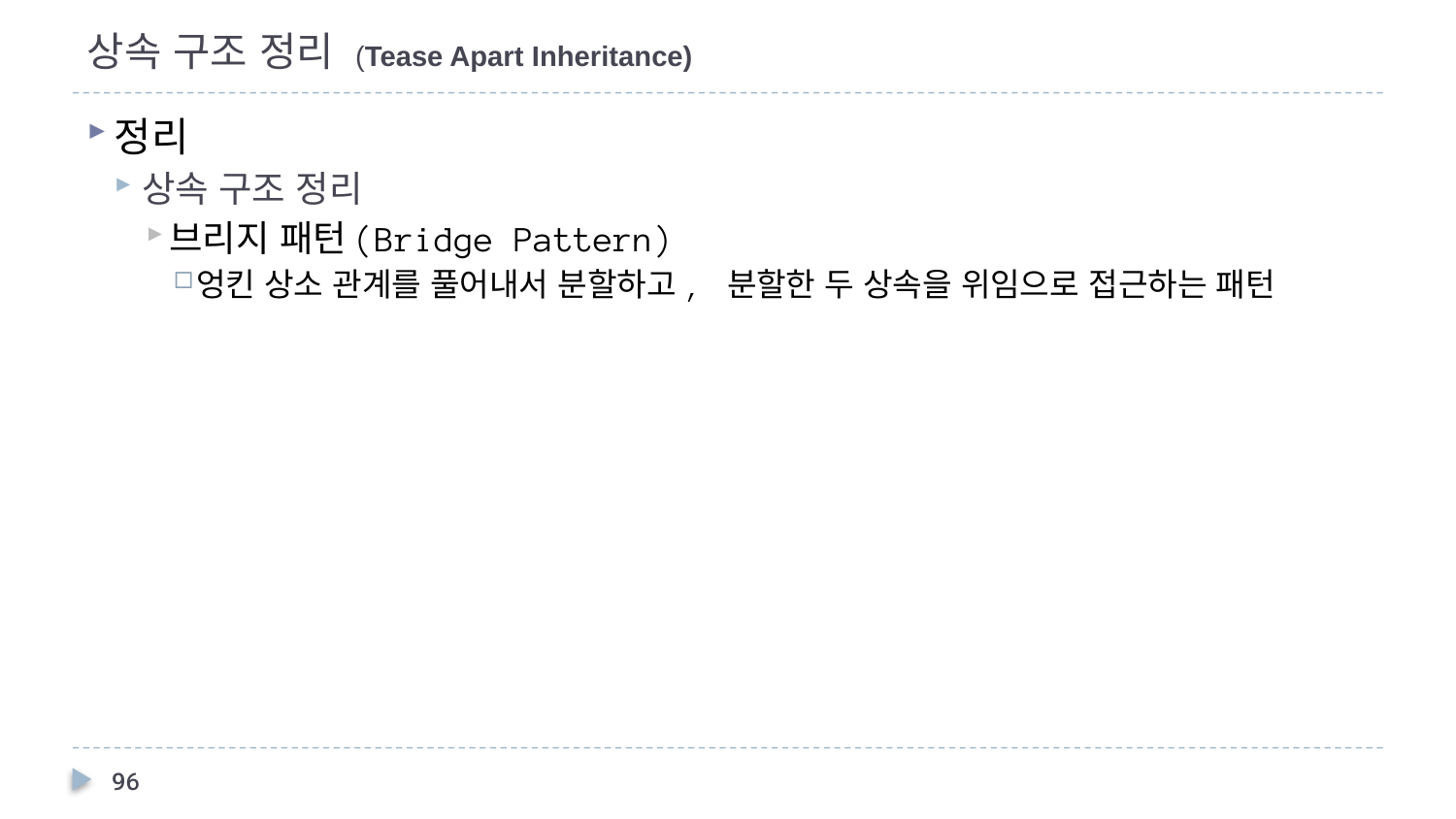

# 상속 구조 정리 (Tease Apart Inheritance)
정리
상속 구조 정리
브리지 패턴(Bridge Pattern)
엉킨 상소 관계를 풀어내서 분할하고, 분할한 두 상속을 위임으로 접근하는 패턴
96